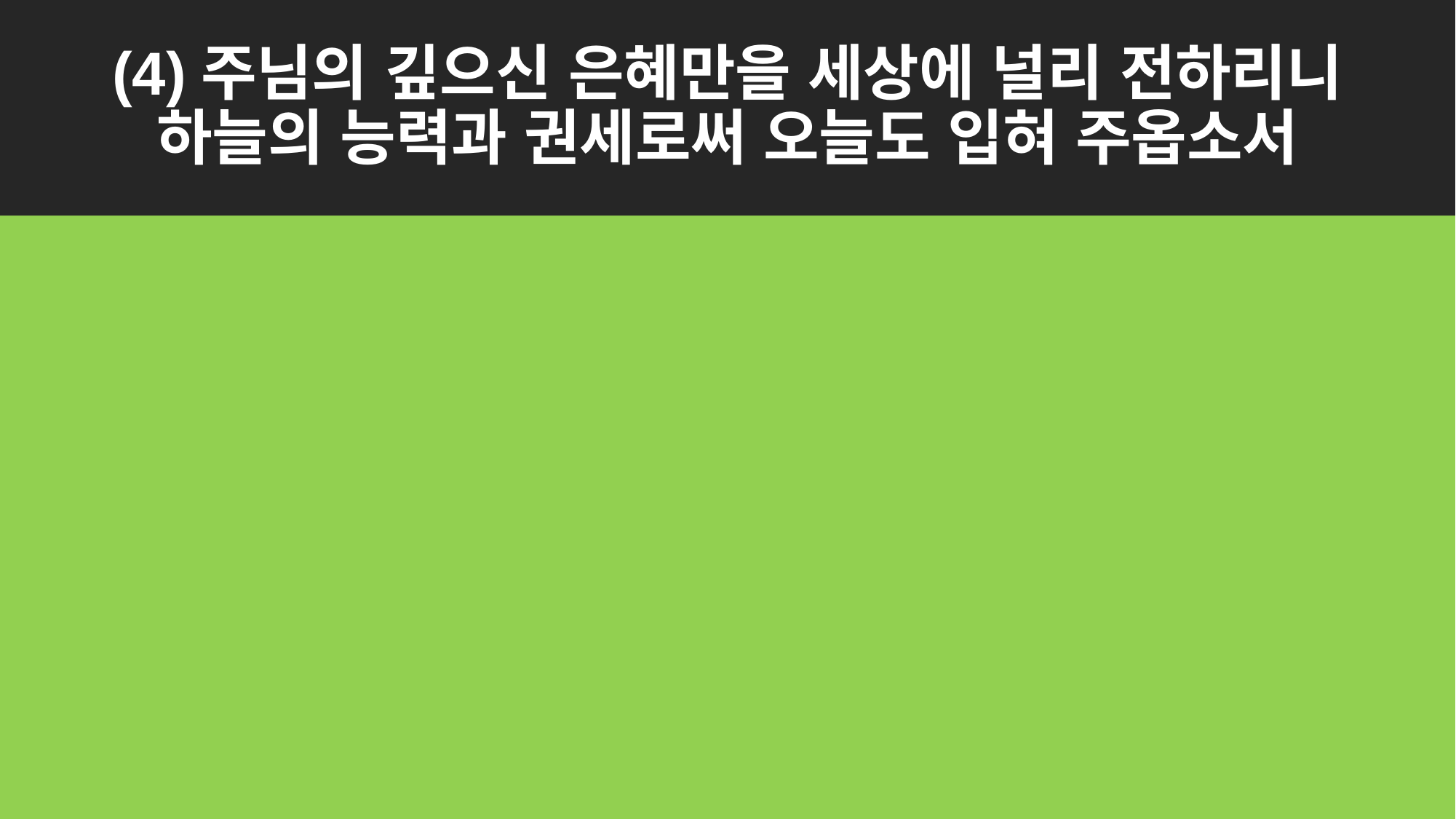

# (4)주님의 깊으신 은혜만을 세상에 널리 전하리니
하늘의 능력과 권세로써 오늘도 입혀 주옵소서